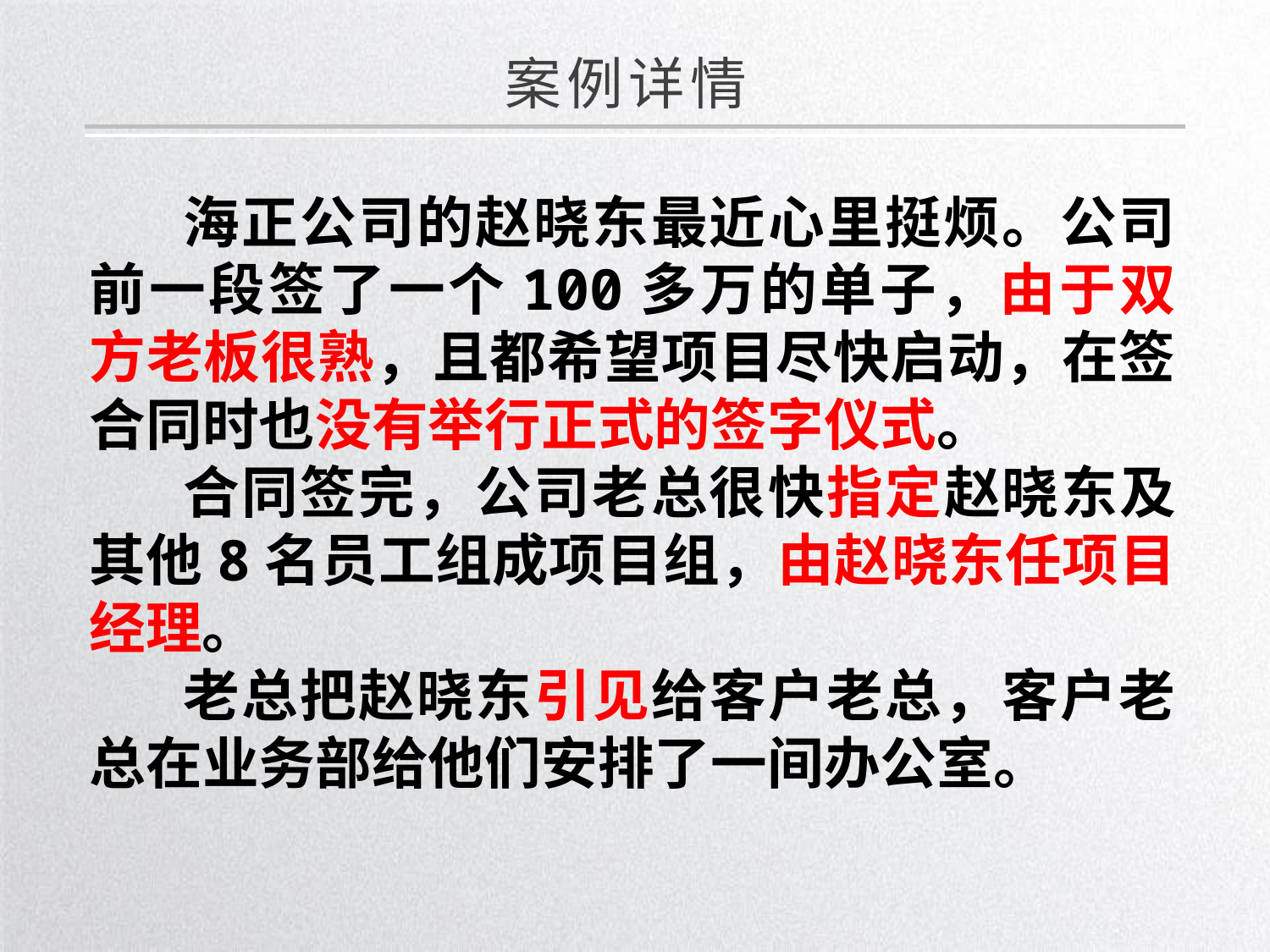

案例详情
 海正公司的赵晓东最近心里挺烦。公司前一段签了一个100多万的单子，由于双方老板很熟，且都希望项目尽快启动，在签合同时也没有举行正式的签字仪式。
 合同签完，公司老总很快指定赵晓东及其他8名员工组成项目组，由赵晓东任项目经理。
 老总把赵晓东引见给客户老总，客户老总在业务部给他们安排了一间办公室。